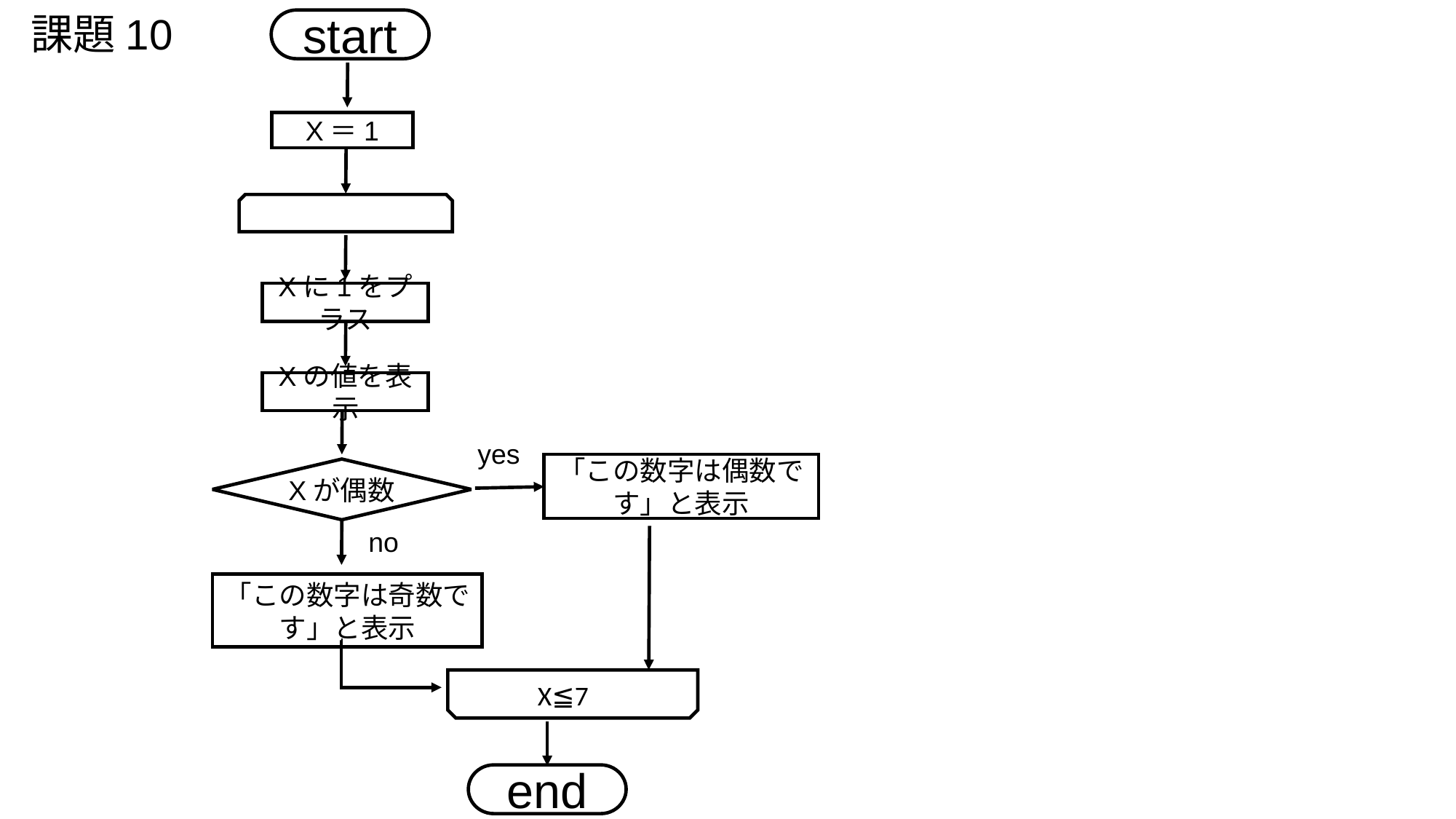

# 課題10
start
X＝1

Xに1をプラス
Xの値を表示
yes
「この数字は偶数です」と表示
Xが偶数
no
「この数字は奇数です」と表示

X≦7
end